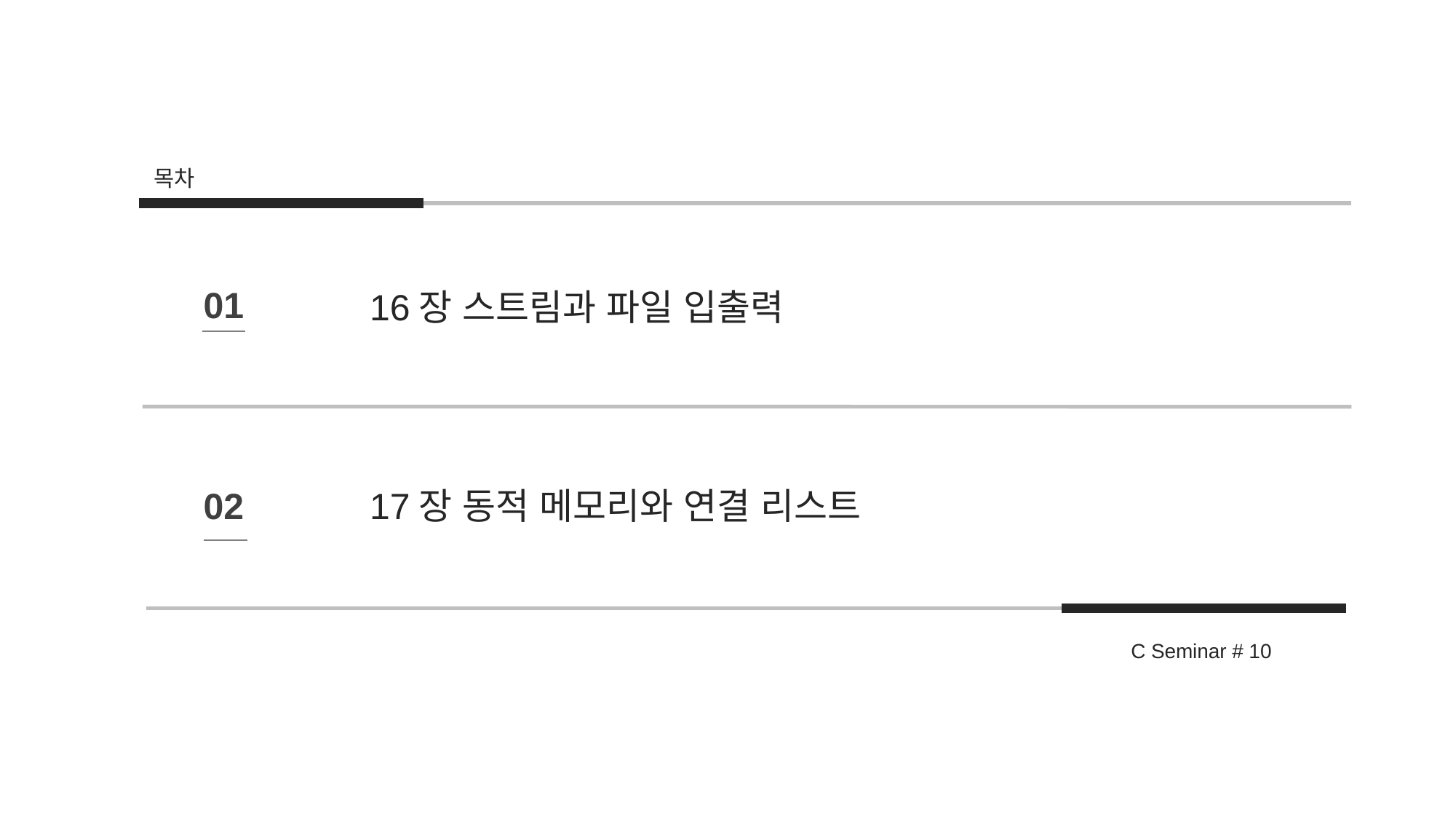

목차
01
16장 스트림과 파일 입출력
17장 동적 메모리와 연결 리스트
02
C Seminar # 10